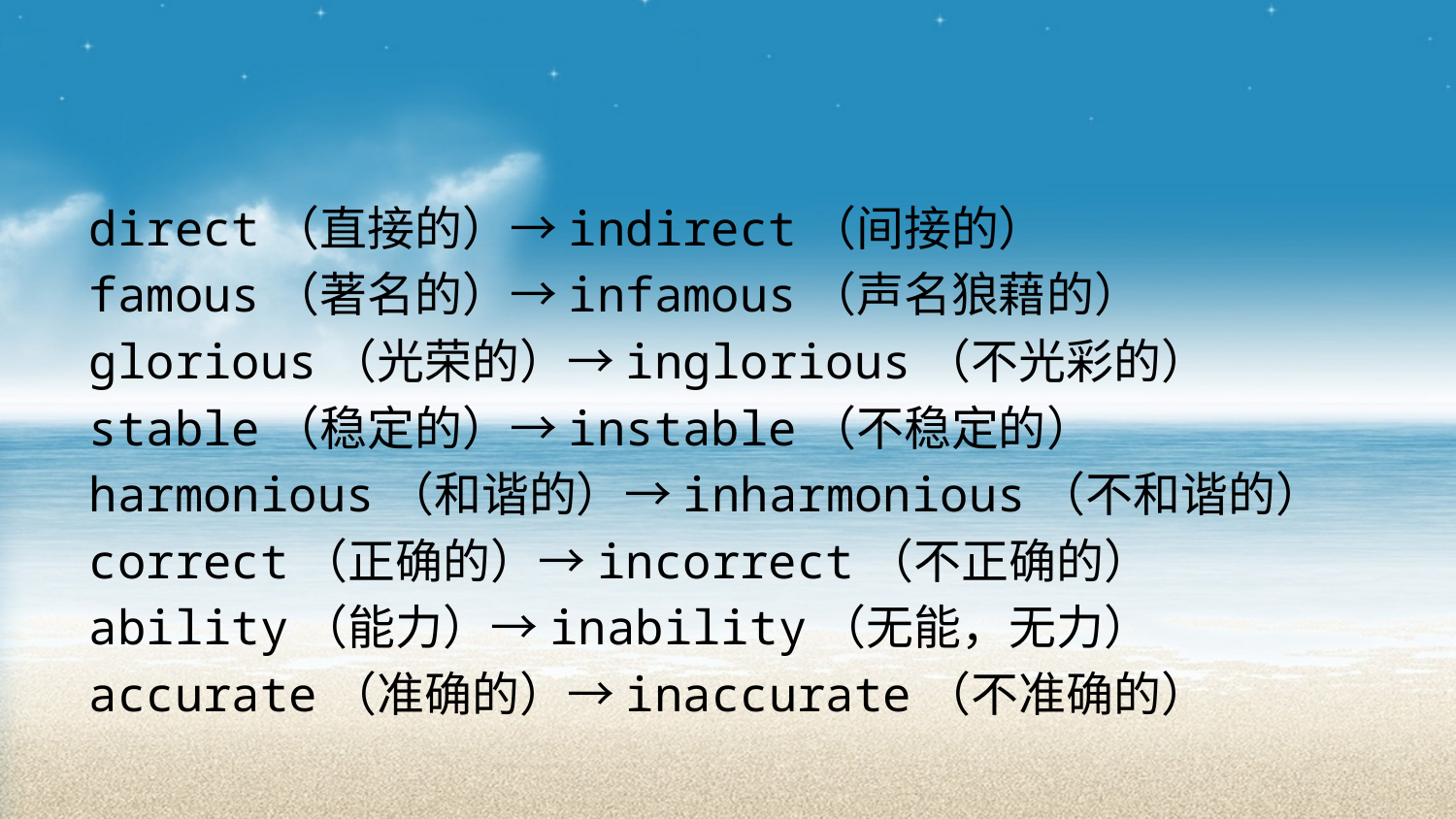

#
direct（直接的）→indirect（间接的）
famous（著名的）→infamous（声名狼藉的）
glorious（光荣的）→inglorious（不光彩的）
stable（稳定的）→instable（不稳定的）
harmonious（和谐的）→inharmonious（不和谐的）
correct（正确的）→incorrect（不正确的）
ability（能力）→inability（无能，无力）
accurate（准确的）→inaccurate（不准确的）